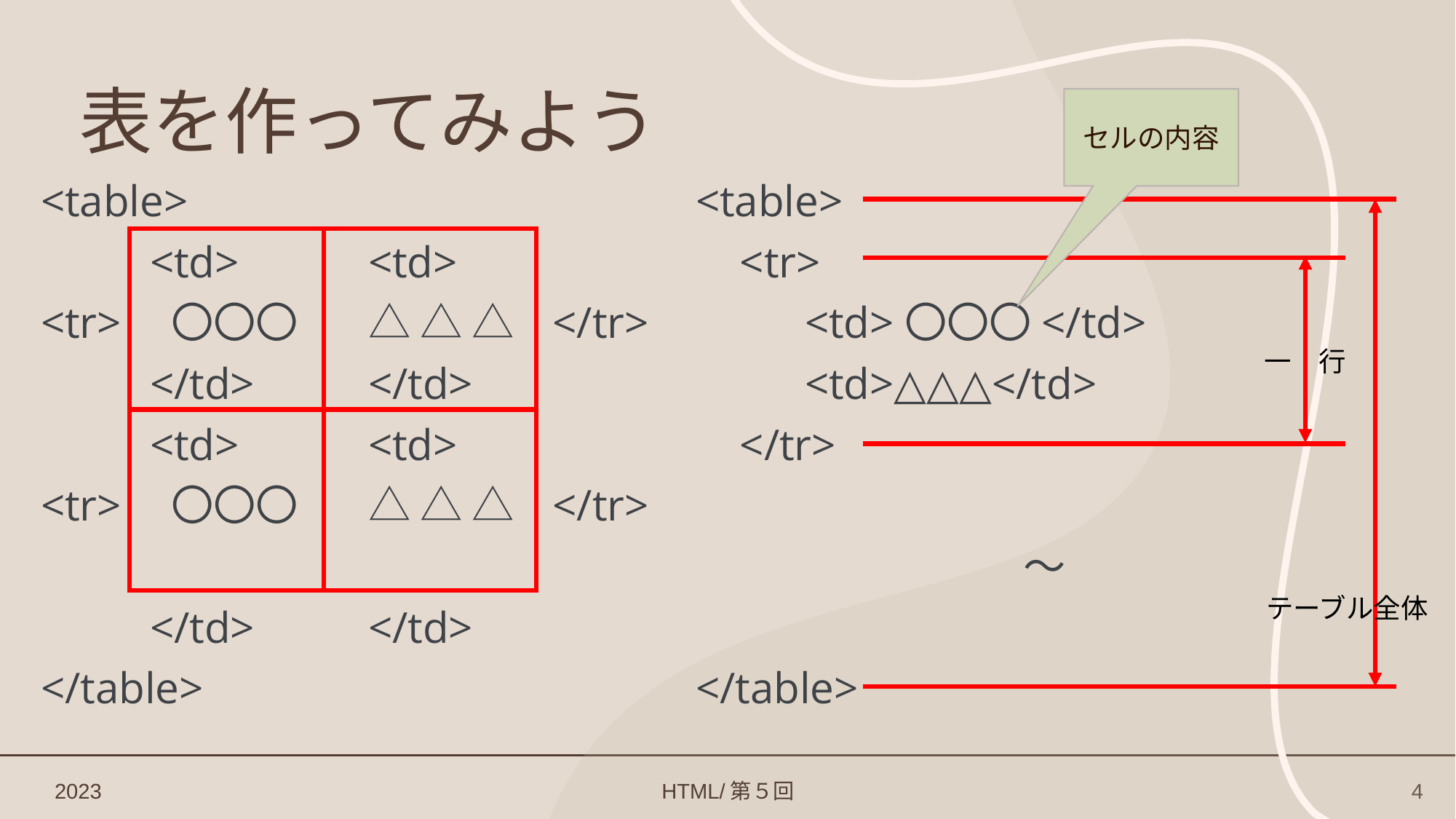

# 表を作ってみよう
セルの内容
<table>					<table>
	<td>		<td>			    <tr>
<tr>	 〇〇〇	△ △ △   </tr>		<td>〇〇〇</td>
	</td>		</td>				<td>△△△</td>
	<td>		<td>			    </tr>
<tr>	 〇〇〇	△ △ △   </tr>
									～
	</td>		</td>
</table>					</table>

一　行

テーブル全体
2023
HTML/第５回
4